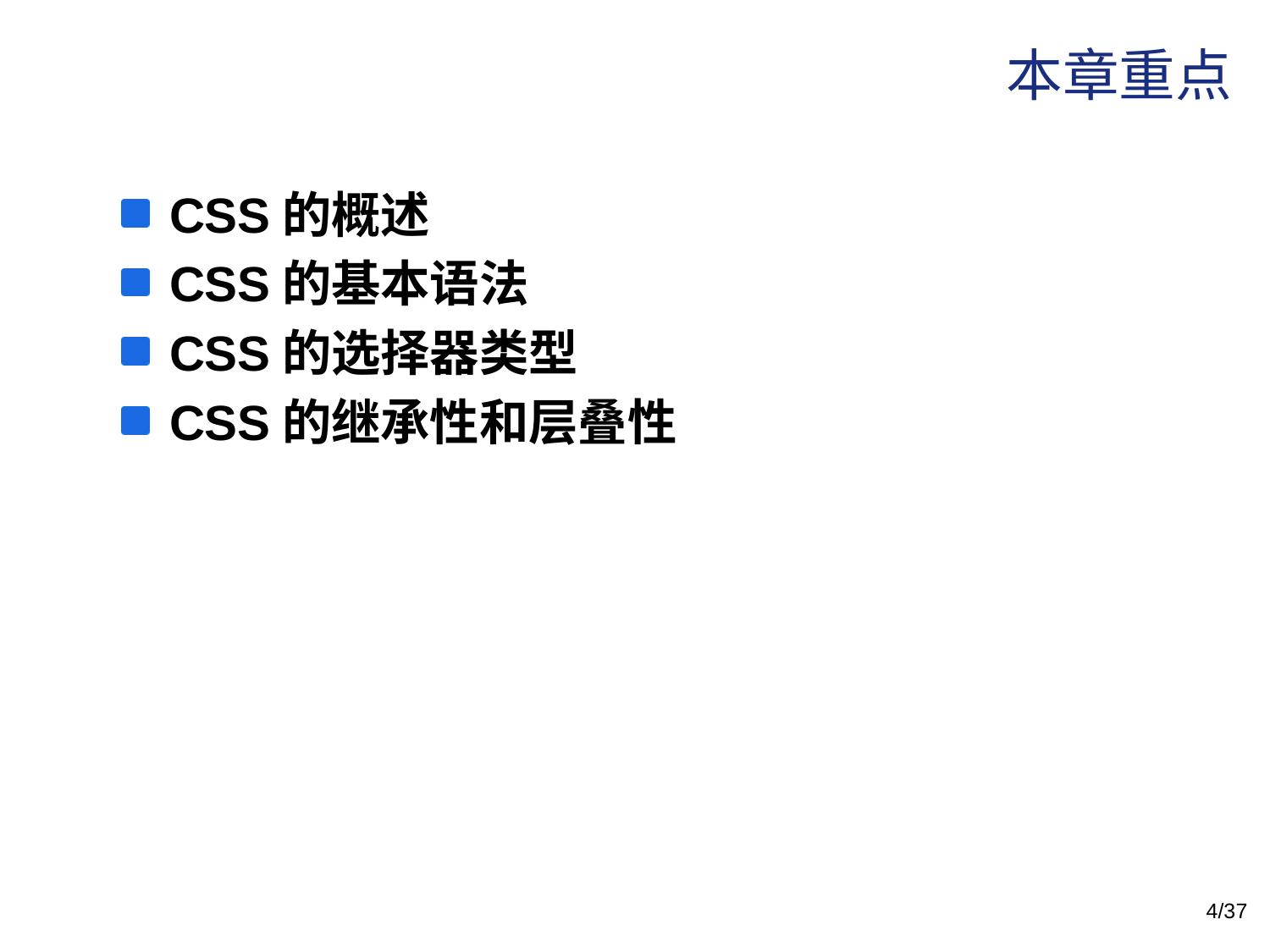

# 本章重点
CSS的概述
CSS的基本语法
CSS的选择器类型
CSS的继承性和层叠性
4/37